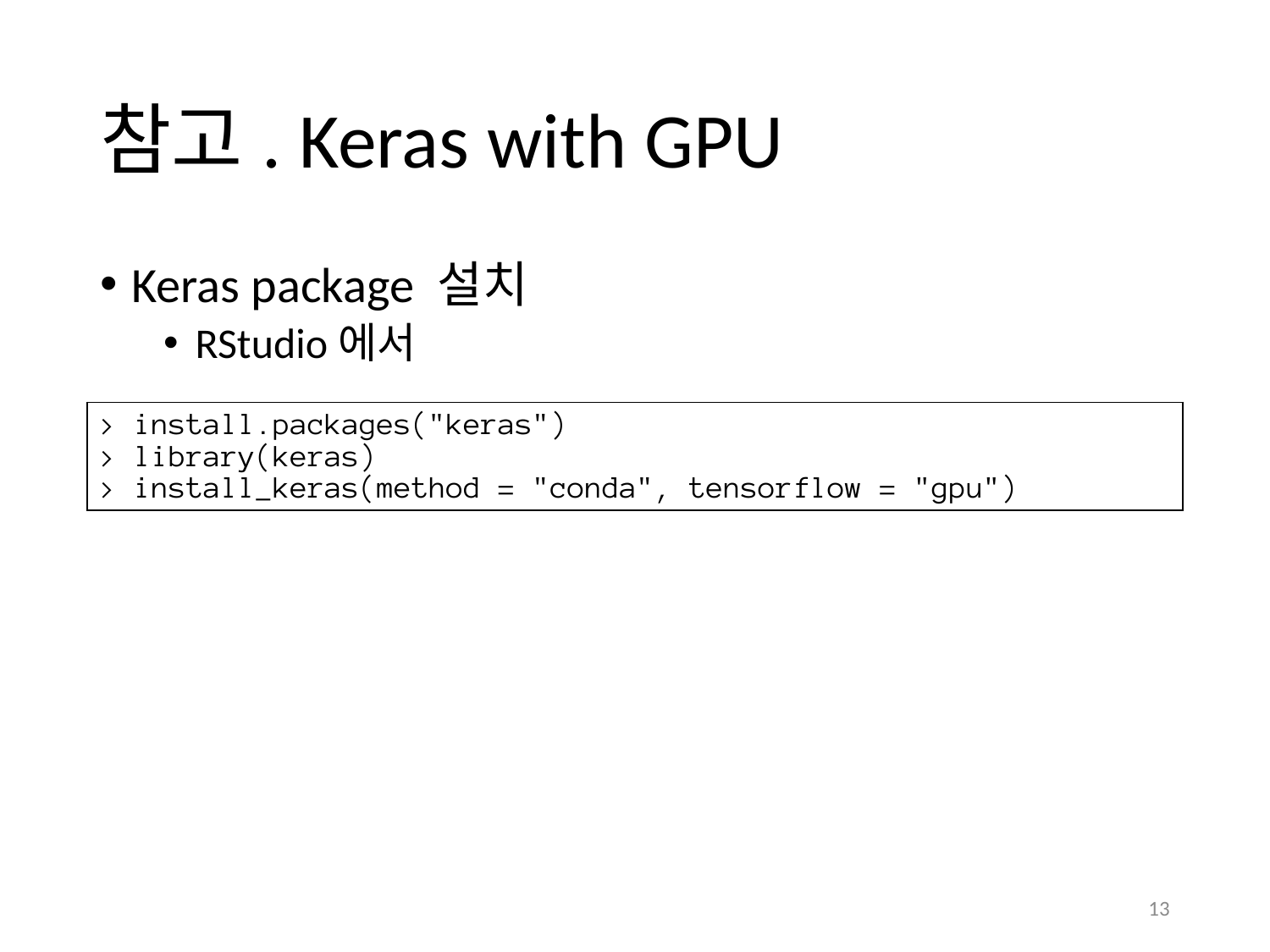

# 참고. Keras with GPU
Keras package 설치
RStudio에서

| > install.packages("keras") > library(keras) > install\_keras(method = "conda", tensorflow = "gpu") |
| --- |
13